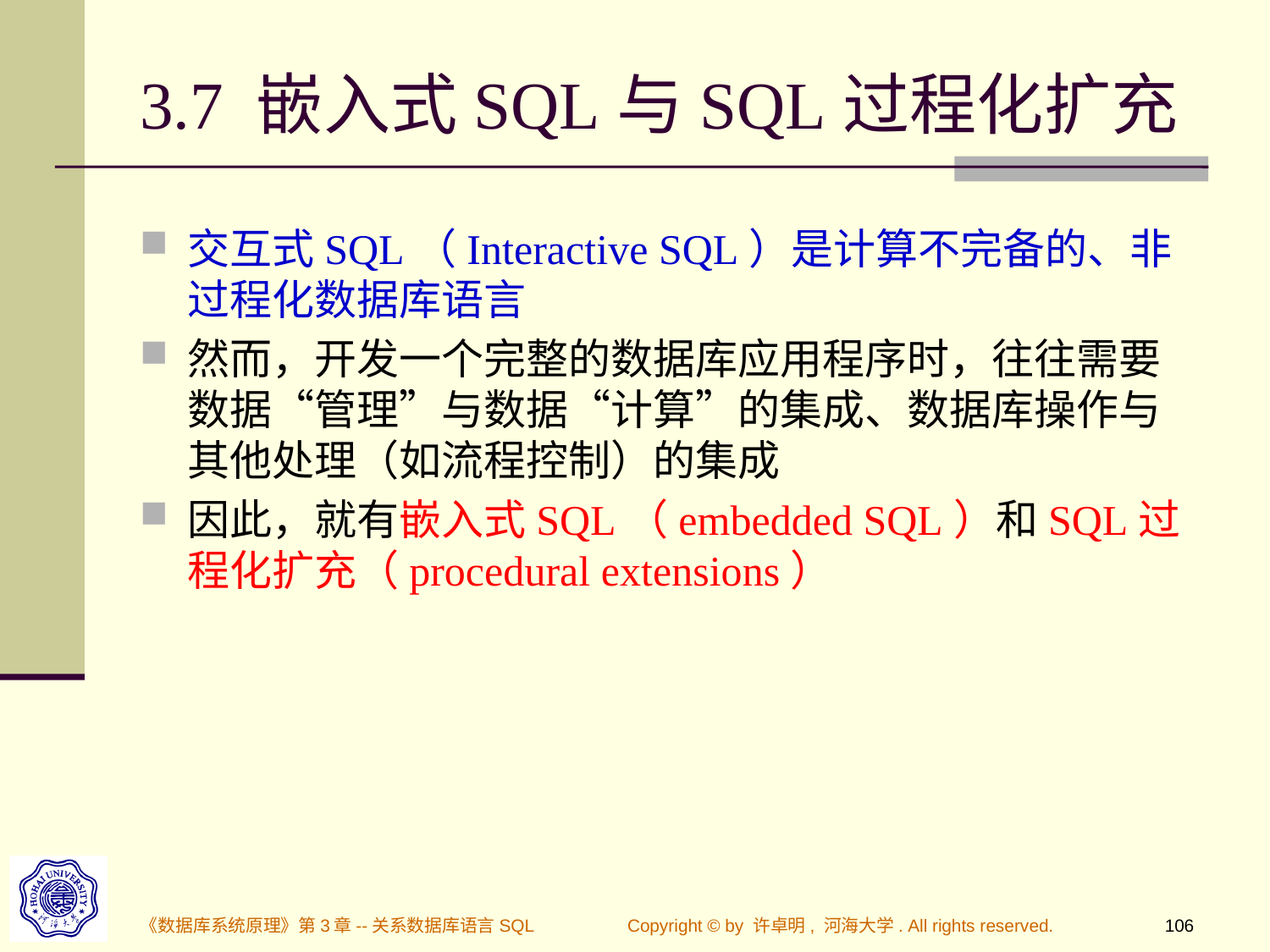

# 3.7 嵌入式SQL与SQL过程化扩充
交互式SQL（Interactive SQL）是计算不完备的、非过程化数据库语言
然而，开发一个完整的数据库应用程序时，往往需要数据“管理”与数据“计算”的集成、数据库操作与其他处理（如流程控制）的集成
因此，就有嵌入式SQL（embedded SQL）和SQL过程化扩充（procedural extensions）
《数据库系统原理》第3章--关系数据库语言SQL
Copyright © by 许卓明, 河海大学. All rights reserved.
106